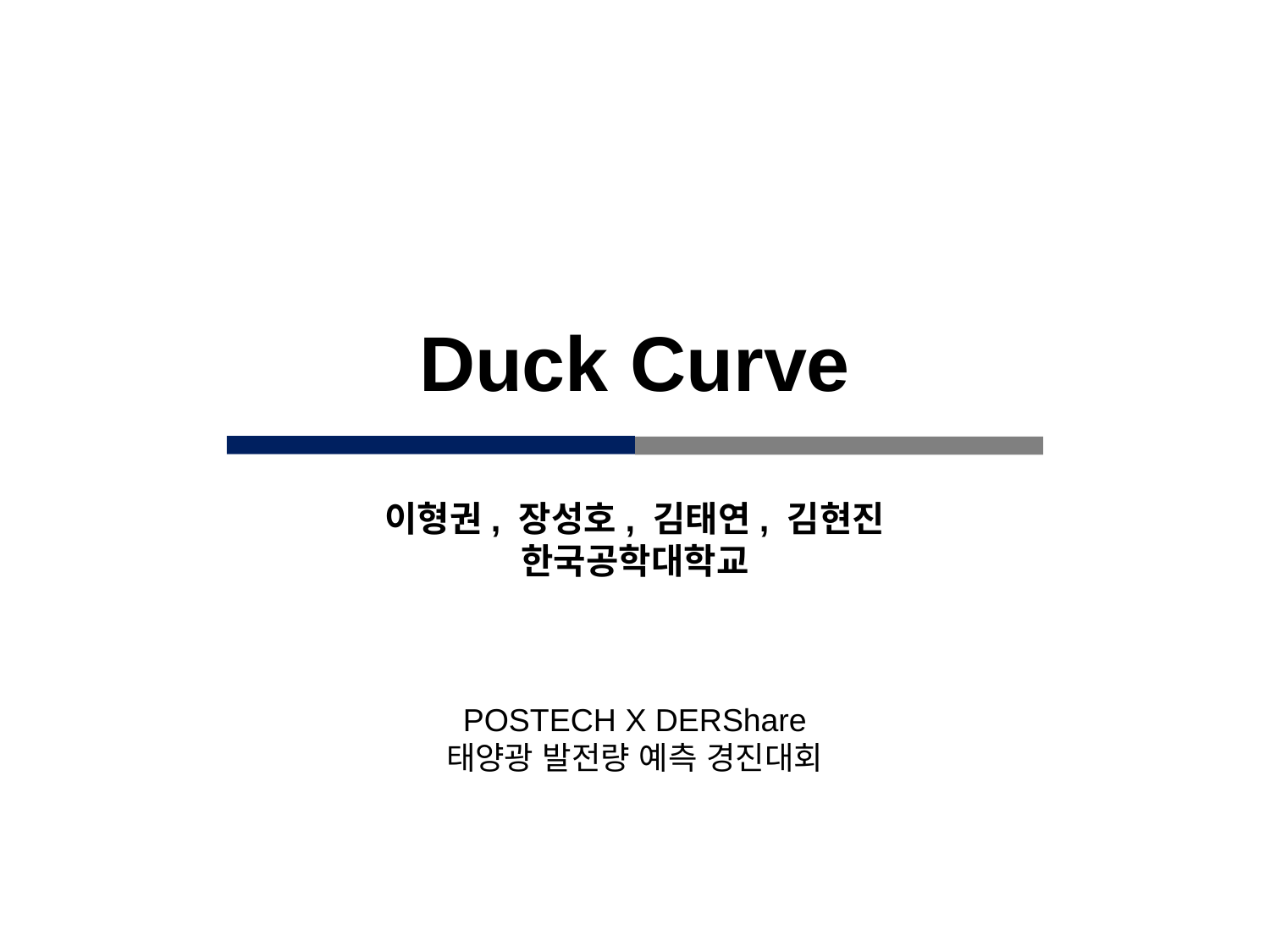

Duck Curve

이형권, 장성호, 김태연, 김현진
한국공학대학교
POSTECH X DERShare
태양광 발전량 예측 경진대회